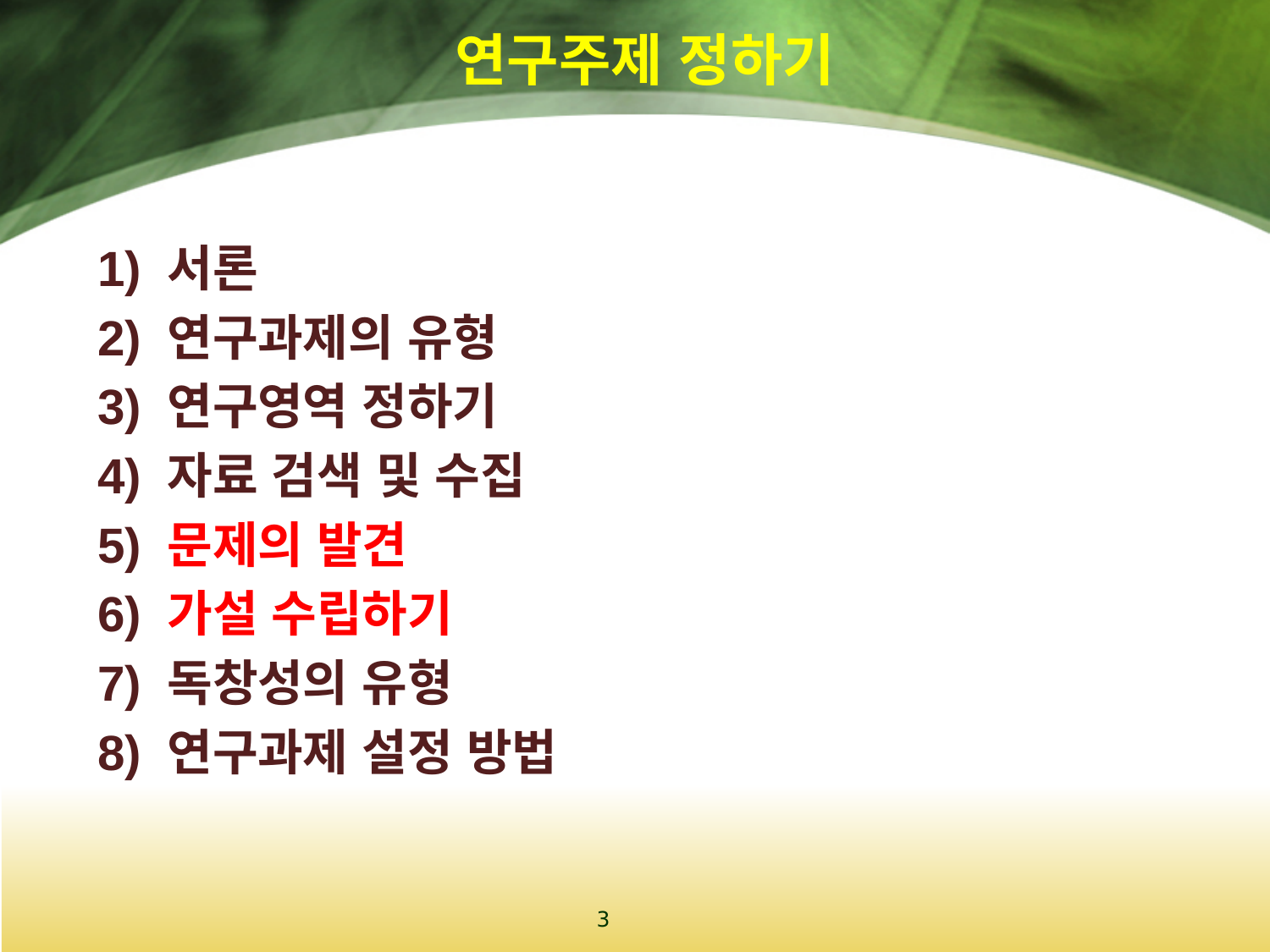

# 연구주제 정하기
1) 서론
2) 연구과제의 유형
3) 연구영역 정하기
4) 자료 검색 및 수집
5) 문제의 발견
6) 가설 수립하기
7) 독창성의 유형
8) 연구과제 설정 방법

3